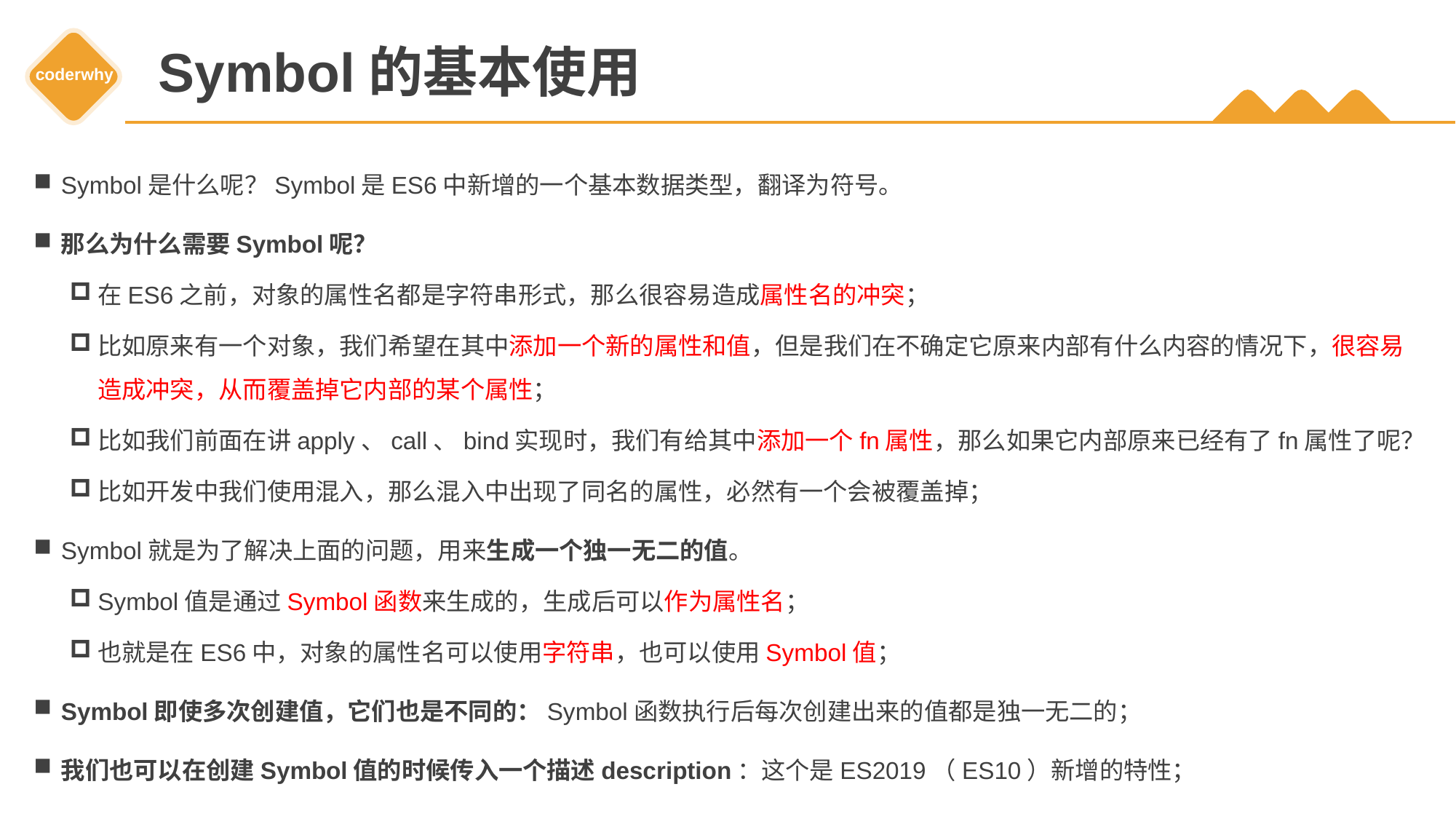

# Symbol的基本使用
Symbol是什么呢？Symbol是ES6中新增的一个基本数据类型，翻译为符号。
那么为什么需要Symbol呢？
在ES6之前，对象的属性名都是字符串形式，那么很容易造成属性名的冲突；
比如原来有一个对象，我们希望在其中添加一个新的属性和值，但是我们在不确定它原来内部有什么内容的情况下，很容易造成冲突，从而覆盖掉它内部的某个属性；
比如我们前面在讲apply、call、bind实现时，我们有给其中添加一个fn属性，那么如果它内部原来已经有了fn属性了呢？
比如开发中我们使用混入，那么混入中出现了同名的属性，必然有一个会被覆盖掉；
Symbol就是为了解决上面的问题，用来生成一个独一无二的值。
Symbol值是通过Symbol函数来生成的，生成后可以作为属性名；
也就是在ES6中，对象的属性名可以使用字符串，也可以使用Symbol值；
Symbol即使多次创建值，它们也是不同的：Symbol函数执行后每次创建出来的值都是独一无二的；
我们也可以在创建Symbol值的时候传入一个描述description：这个是ES2019（ES10）新增的特性；